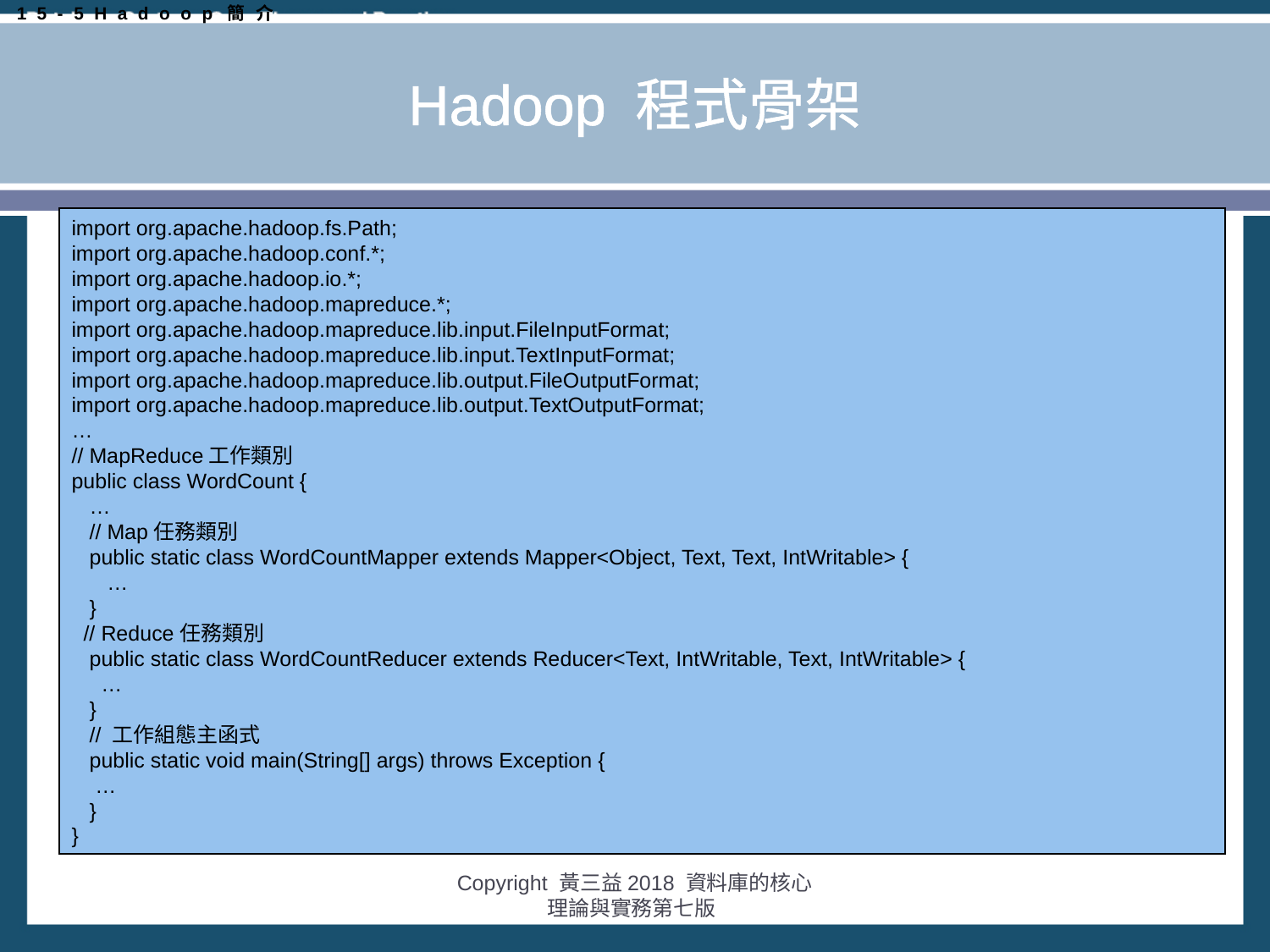

15-5Hadoop簡介
# Hadoop 程式骨架
import org.apache.hadoop.fs.Path;
import org.apache.hadoop.conf.*;
import org.apache.hadoop.io.*;
import org.apache.hadoop.mapreduce.*;
import org.apache.hadoop.mapreduce.lib.input.FileInputFormat;
import org.apache.hadoop.mapreduce.lib.input.TextInputFormat;
import org.apache.hadoop.mapreduce.lib.output.FileOutputFormat;
import org.apache.hadoop.mapreduce.lib.output.TextOutputFormat;
…
// MapReduce工作類別
public class WordCount {
   …
   // Map任務類別
   public static class WordCountMapper extends Mapper<Object, Text, Text, IntWritable> {
      …
   }
  // Reduce任務類別
   public static class WordCountReducer extends Reducer<Text, IntWritable, Text, IntWritable> {
     …
   }
   // 工作組態主函式
   public static void main(String[] args) throws Exception {
    …
   }
}
Copyright 黃三益2018 資料庫的核心理論與實務第七版